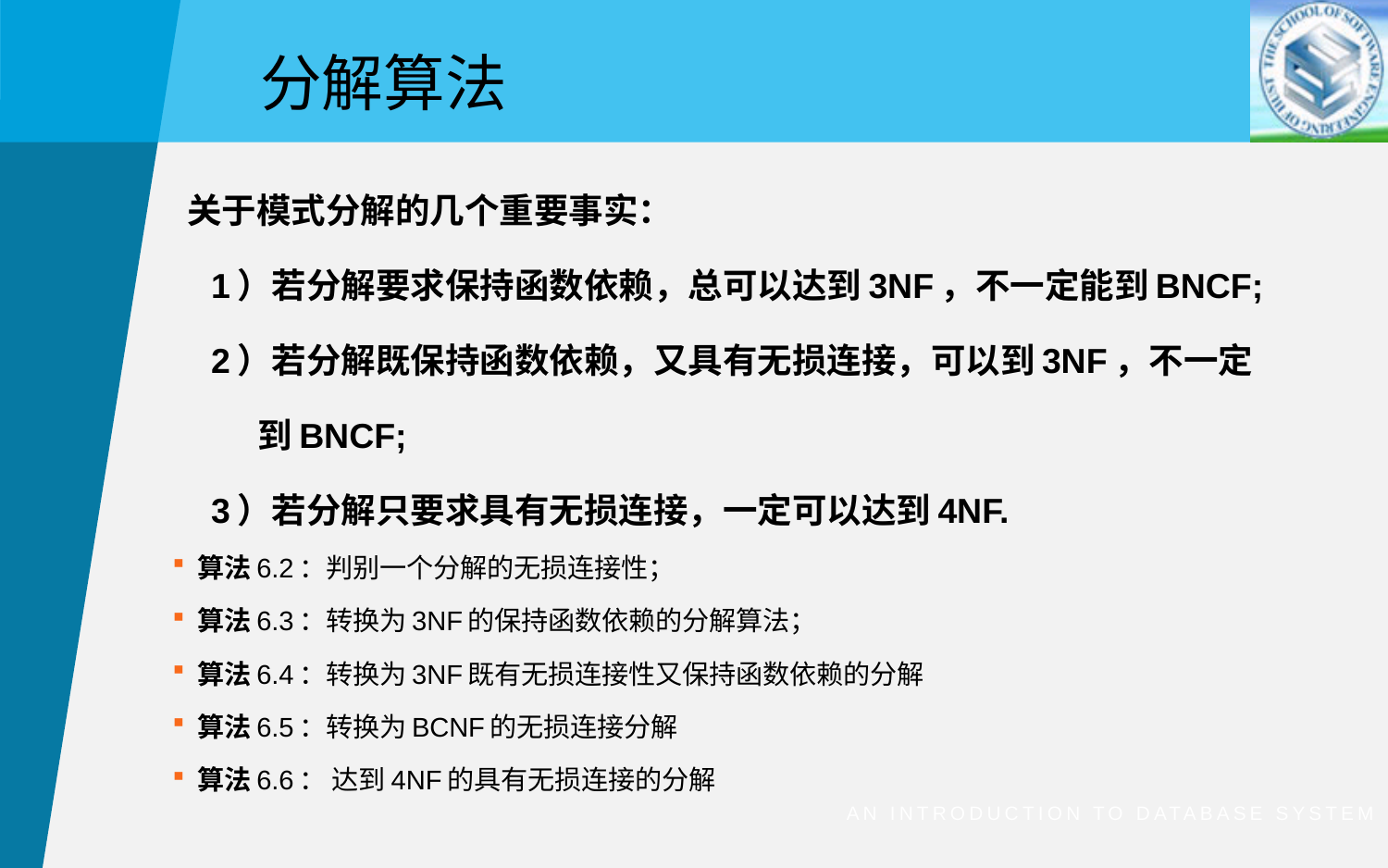

分解算法
 关于模式分解的几个重要事实：
    1）若分解要求保持函数依赖，总可以达到3NF，不一定能到BNCF;
    2）若分解既保持函数依赖，又具有无损连接，可以到3NF，不一定
          到BNCF;
    3）若分解只要求具有无损连接，一定可以达到4NF.
算法6.2：判别一个分解的无损连接性；
算法6.3：转换为3NF的保持函数依赖的分解算法；
算法6.4：转换为3NF既有无损连接性又保持函数依赖的分解
算法6.5：转换为BCNF的无损连接分解
算法6.6： 达到4NF的具有无损连接的分解
An Introduction to Database System